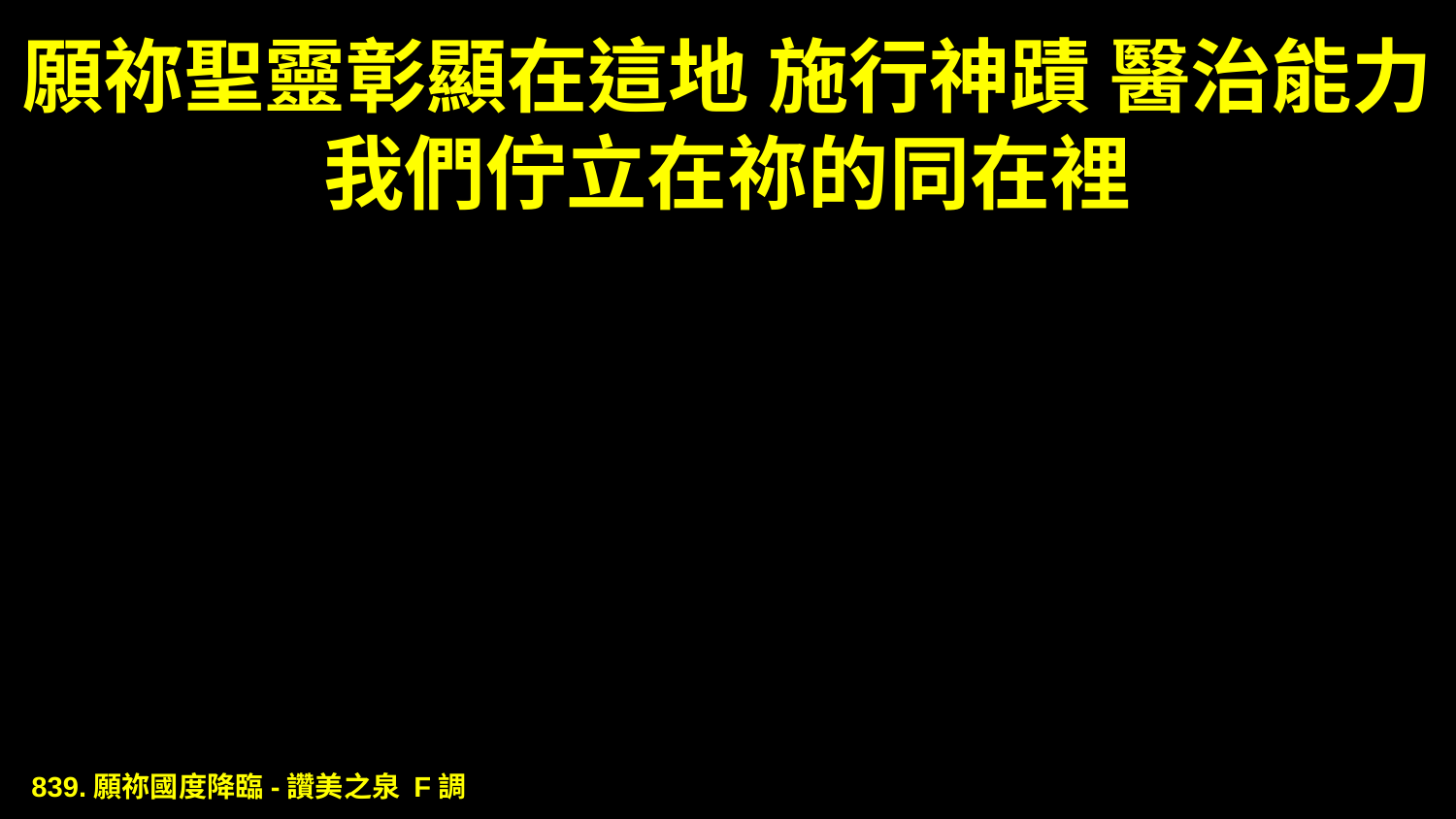

# 願祢聖靈彰顯在這地 施行神蹟 醫治能力我們佇立在祢的同在裡
839.願祢國度降臨-讚美之泉 F調